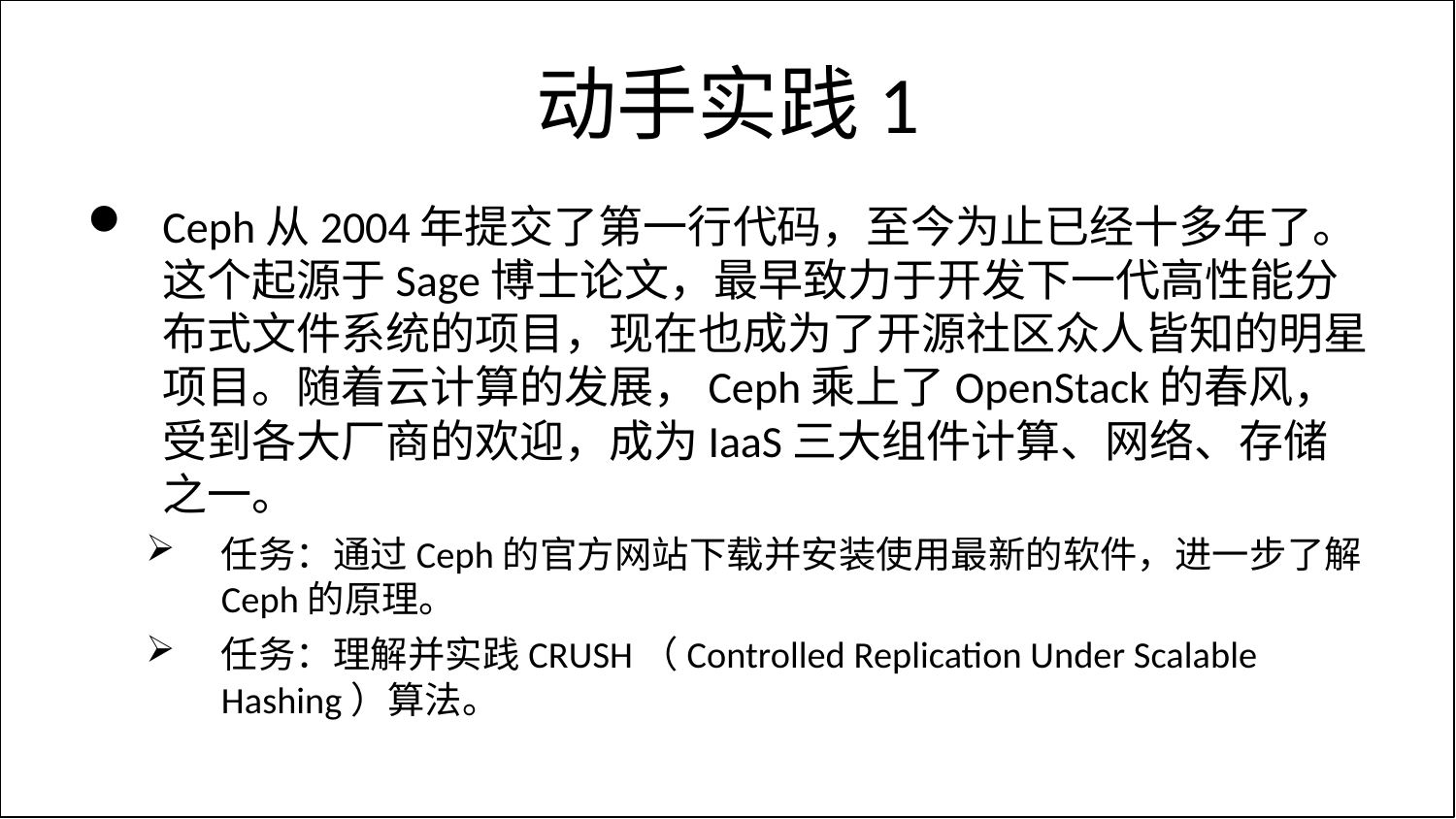

# 动手实践1
Ceph从2004年提交了第一行代码，至今为止已经十多年了。这个起源于Sage博士论文，最早致力于开发下一代高性能分布式文件系统的项目，现在也成为了开源社区众人皆知的明星项目。随着云计算的发展，Ceph乘上了OpenStack的春风，受到各大厂商的欢迎，成为IaaS三大组件计算、网络、存储之一。
任务：通过Ceph的官方网站下载并安装使用最新的软件，进一步了解Ceph的原理。
任务：理解并实践CRUSH（Controlled Replication Under Scalable Hashing）算法。